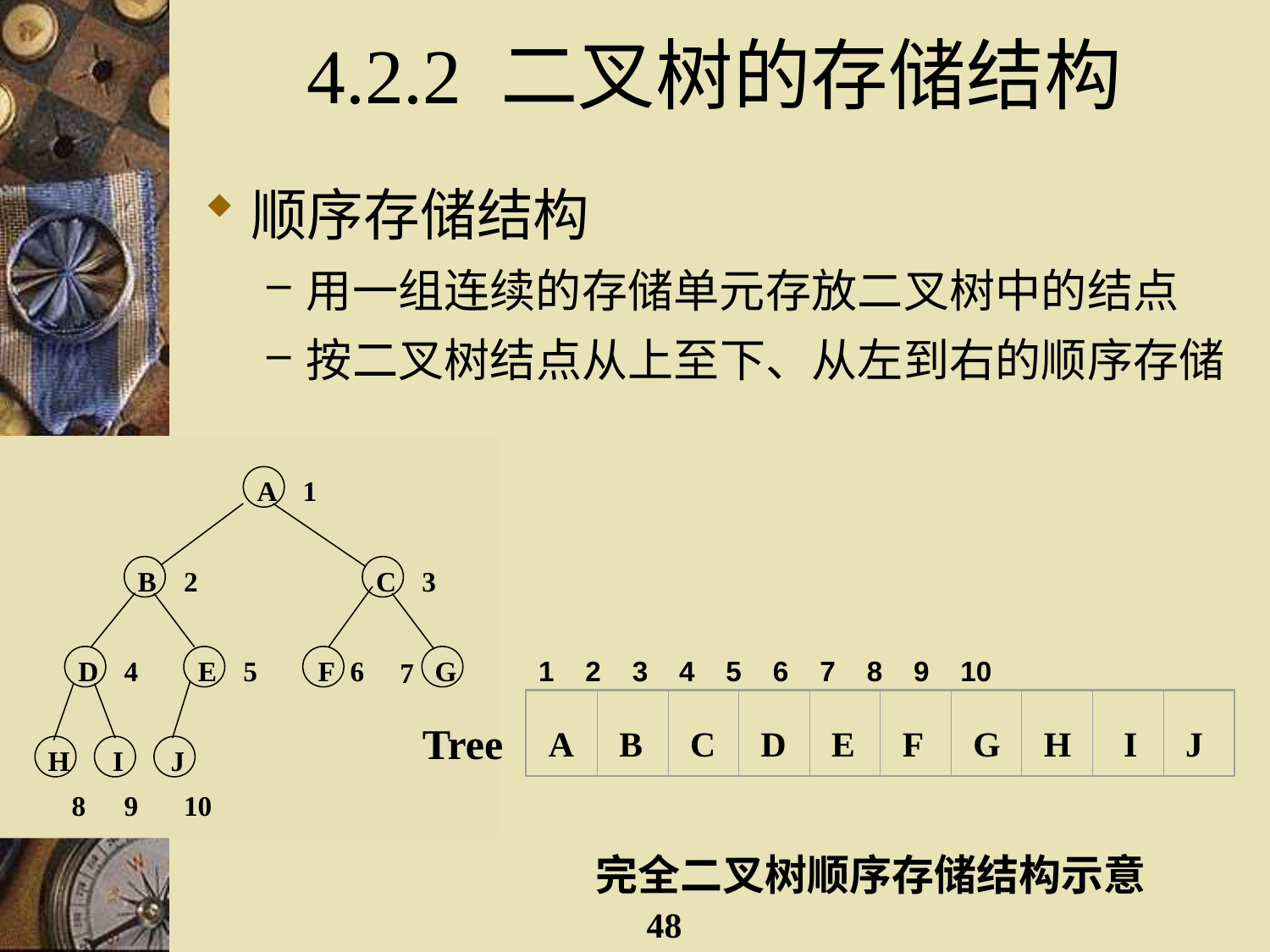

# 4.2.2 二叉树的存储结构
顺序存储结构
用一组连续的存储单元存放二叉树中的结点
按二叉树结点从上至下、从左到右的顺序存储

A

1

 B

2
C

3

D

4
E

5
F

6
G

7

H

I

J

 8
9
10
1    2    3    4    5    6    7    8    9    10

A

B

C

D

E

F

G

H

 I

J

Tree
完全二叉树顺序存储结构示意